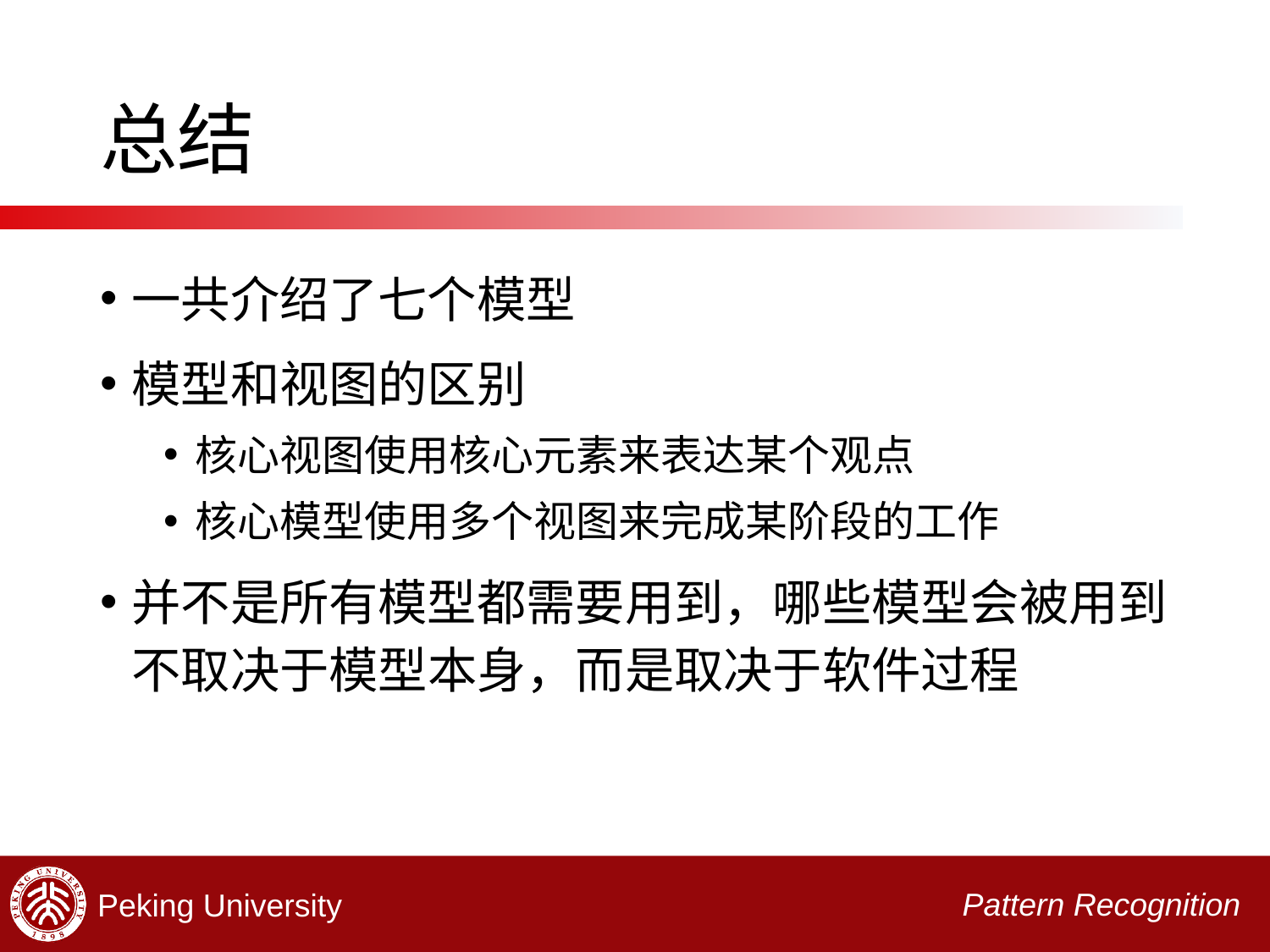

# 总结
一共介绍了七个模型
模型和视图的区别
核心视图使用核心元素来表达某个观点
核心模型使用多个视图来完成某阶段的工作
并不是所有模型都需要用到，哪些模型会被用到不取决于模型本身，而是取决于软件过程